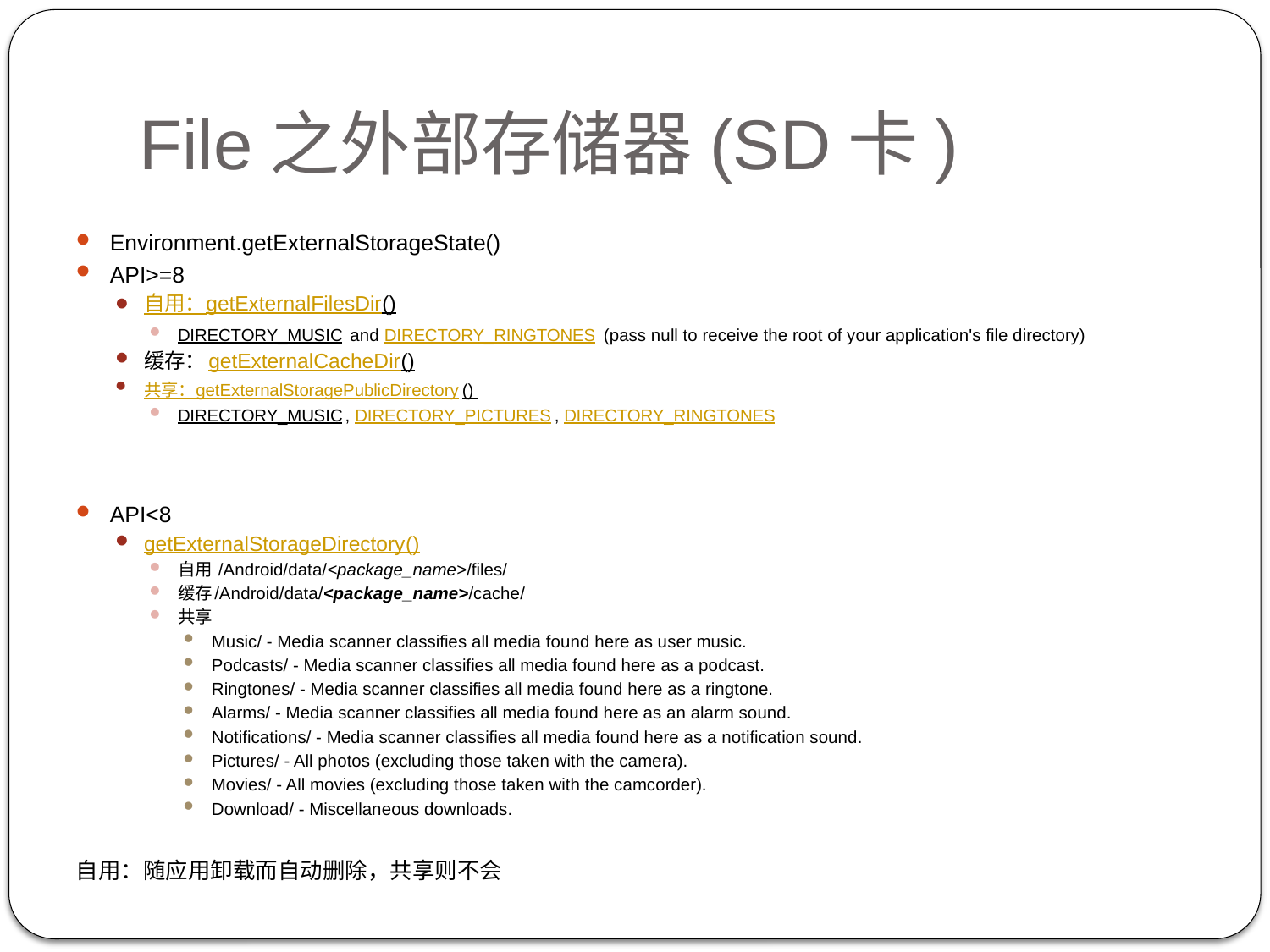

# File之外部存储器(SD卡)
Environment.getExternalStorageState()
API>=8
自用：getExternalFilesDir()
DIRECTORY_MUSIC and DIRECTORY_RINGTONES (pass null to receive the root of your application's file directory)
缓存：getExternalCacheDir()
共享：getExternalStoragePublicDirectory()
DIRECTORY_MUSIC, DIRECTORY_PICTURES, DIRECTORY_RINGTONES

API<8
getExternalStorageDirectory()
自用 /Android/data/<package_name>/files/
缓存/Android/data/<package_name>/cache/
共享
Music/ - Media scanner classifies all media found here as user music.
Podcasts/ - Media scanner classifies all media found here as a podcast.
Ringtones/ - Media scanner classifies all media found here as a ringtone.
Alarms/ - Media scanner classifies all media found here as an alarm sound.
Notifications/ - Media scanner classifies all media found here as a notification sound.
Pictures/ - All photos (excluding those taken with the camera).
Movies/ - All movies (excluding those taken with the camcorder).
Download/ - Miscellaneous downloads.

自用：随应用卸载而自动删除，共享则不会